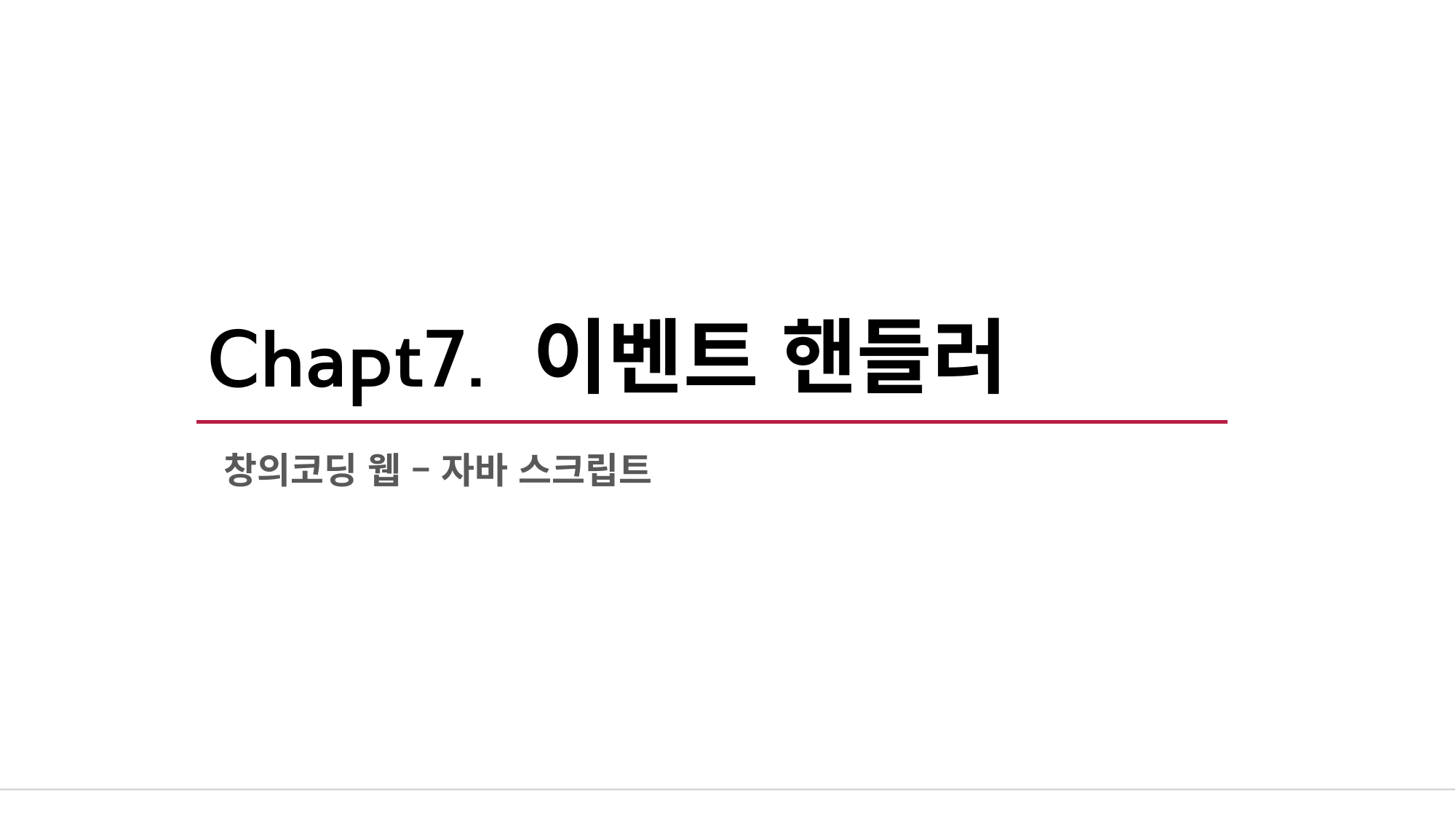

# Chapt7. 이벤트 핸들러
창의코딩 웹 – 자바 스크립트